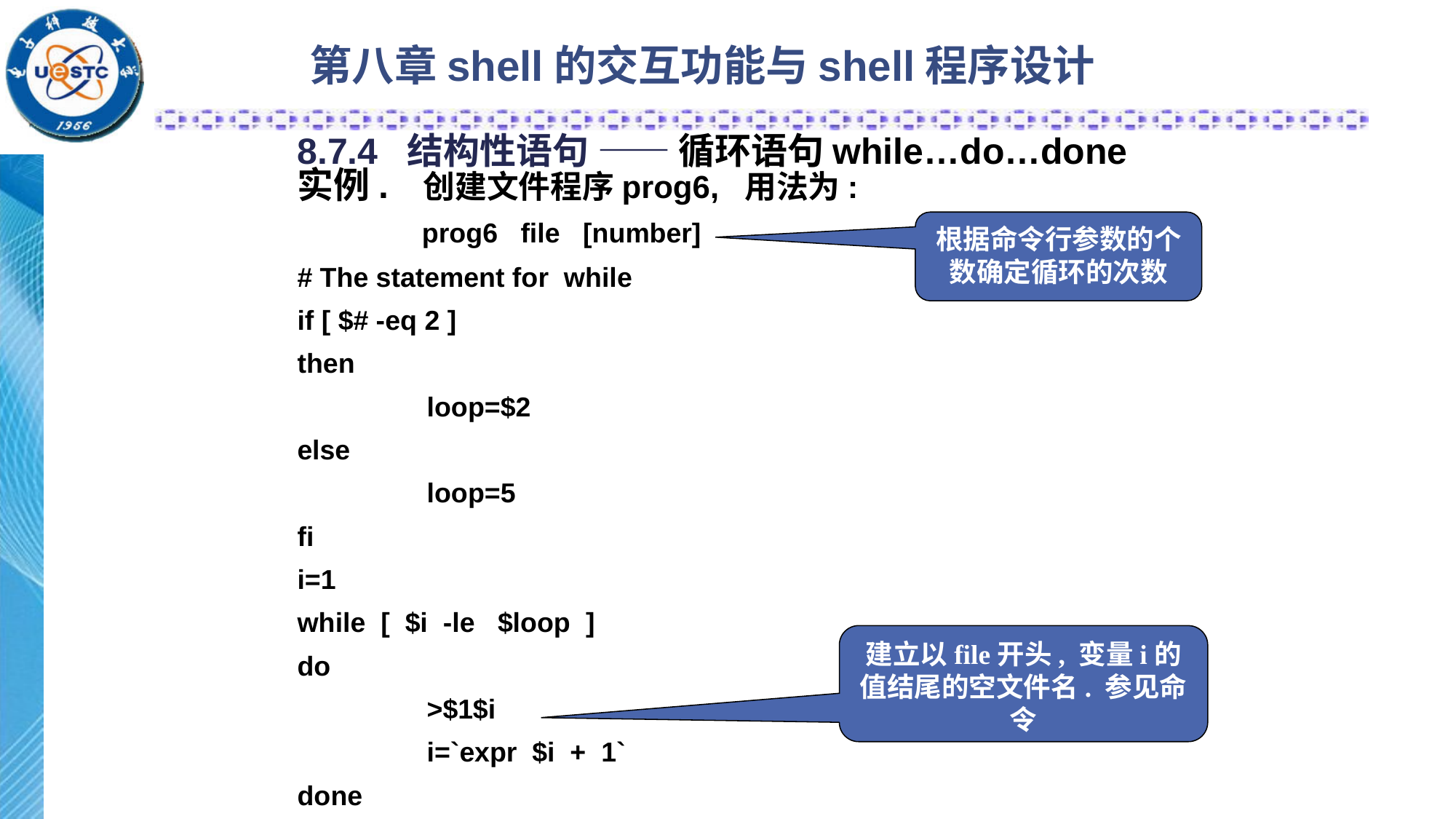

# 第八章shell的交互功能与shell程序设计
8.7.4  结构性语句 —— 循环语句while…do…done
实例.   创建文件程序prog6,  用法为:
              prog6   file   [number]
# The statement for  while
if [ $# -eq 2 ]
then
		loop=$2
else
		loop=5
fi
i=1
while  [  $i  -le   $loop  ]
do
		>$1$i
		i=`expr  $i  +  1`
done
根据命令行参数的个数确定循环的次数
建立以file开头, 变量i的值结尾的空文件名. 参见命令
cmd  >  file